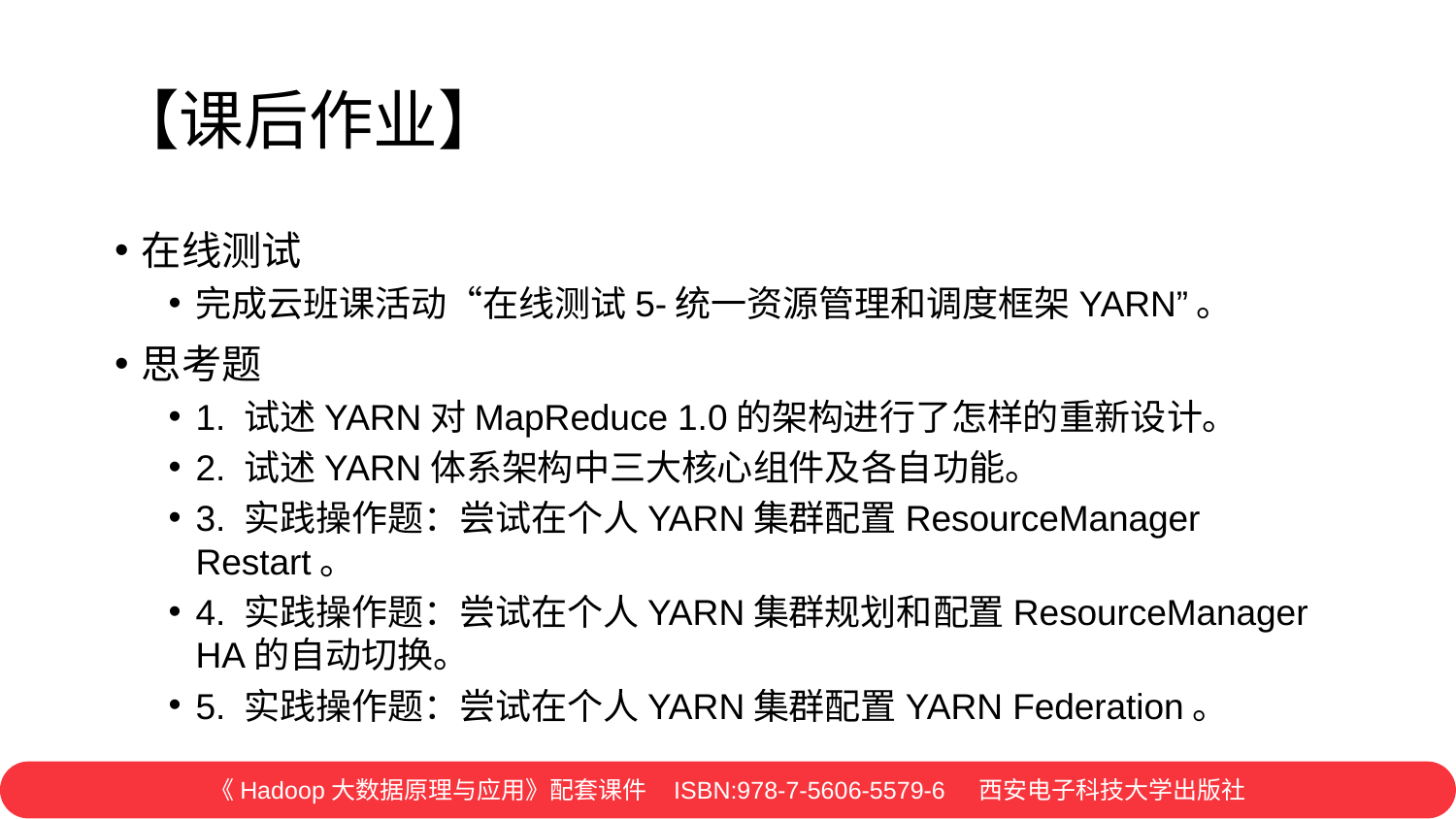

# 【课后作业】
在线测试
完成云班课活动“在线测试5-统一资源管理和调度框架YARN”。
思考题
1. 试述YARN对MapReduce 1.0的架构进行了怎样的重新设计。
2. 试述YARN体系架构中三大核心组件及各自功能。
3. 实践操作题：尝试在个人YARN集群配置ResourceManager Restart。
4. 实践操作题：尝试在个人YARN集群规划和配置ResourceManager HA的自动切换。
5. 实践操作题：尝试在个人YARN集群配置YARN Federation。